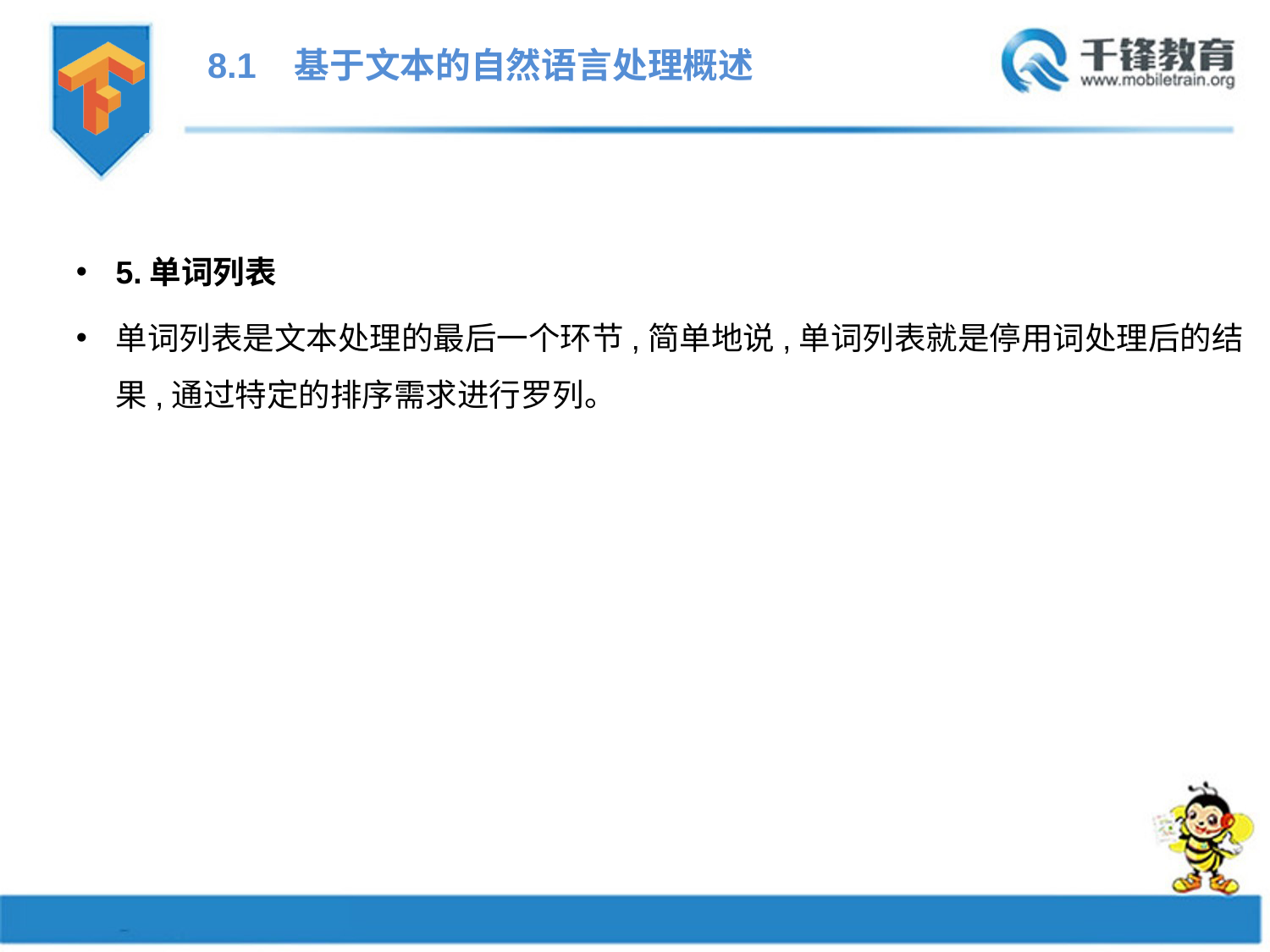

8.1   基于文本的自然语言处理概述
5.单词列表
单词列表是文本处理的最后一个环节,简单地说,单词列表就是停用词处理后的结果,通过特定的排序需求进行罗列。